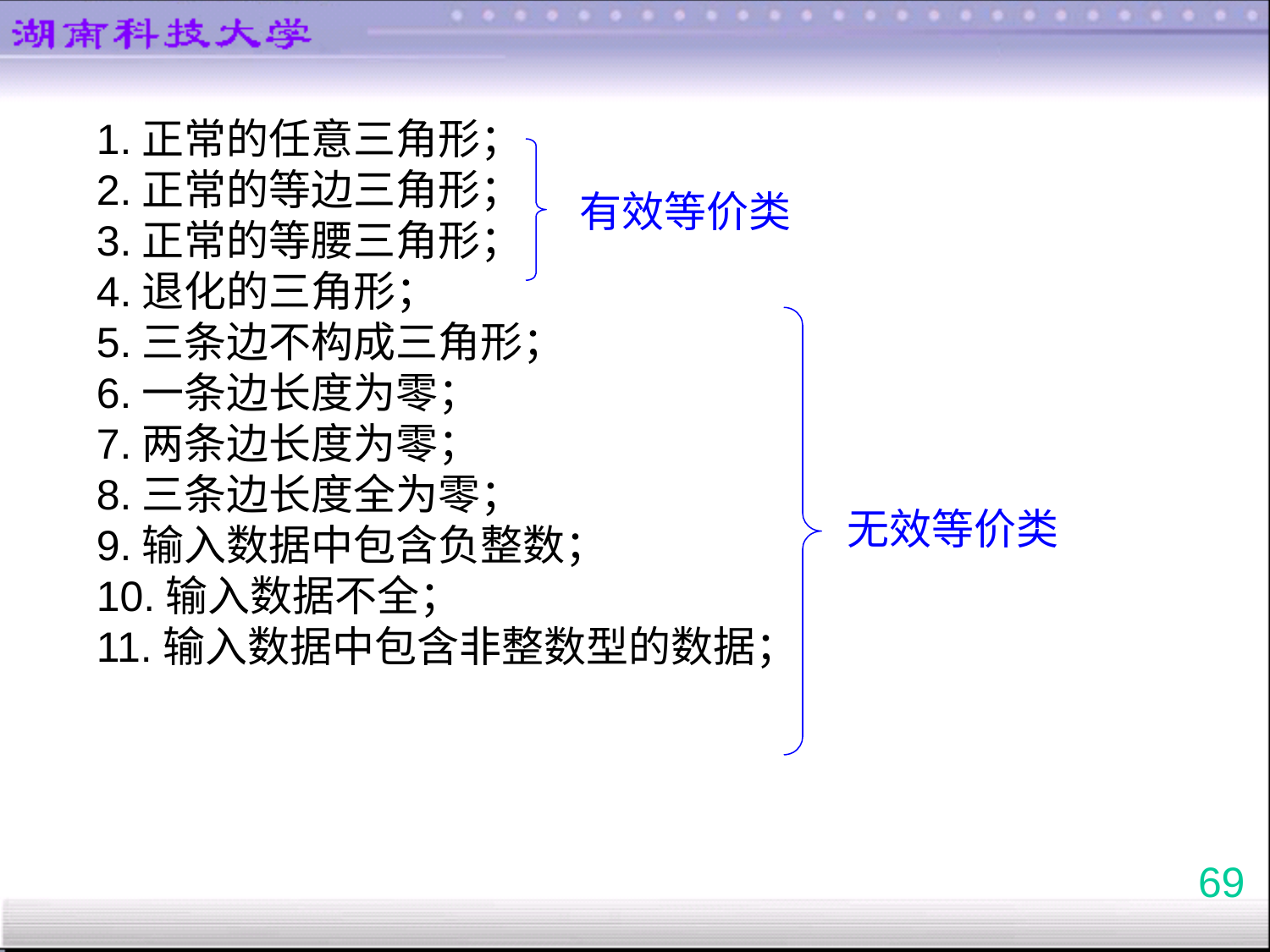

1.正常的任意三角形；
2.正常的等边三角形；
3.正常的等腰三角形；
4.退化的三角形；
5.三条边不构成三角形；
6.一条边长度为零；
7.两条边长度为零；
8.三条边长度全为零；
9.输入数据中包含负整数；
10.输入数据不全；
11.输入数据中包含非整数型的数据；

有效等价类

无效等价类
69